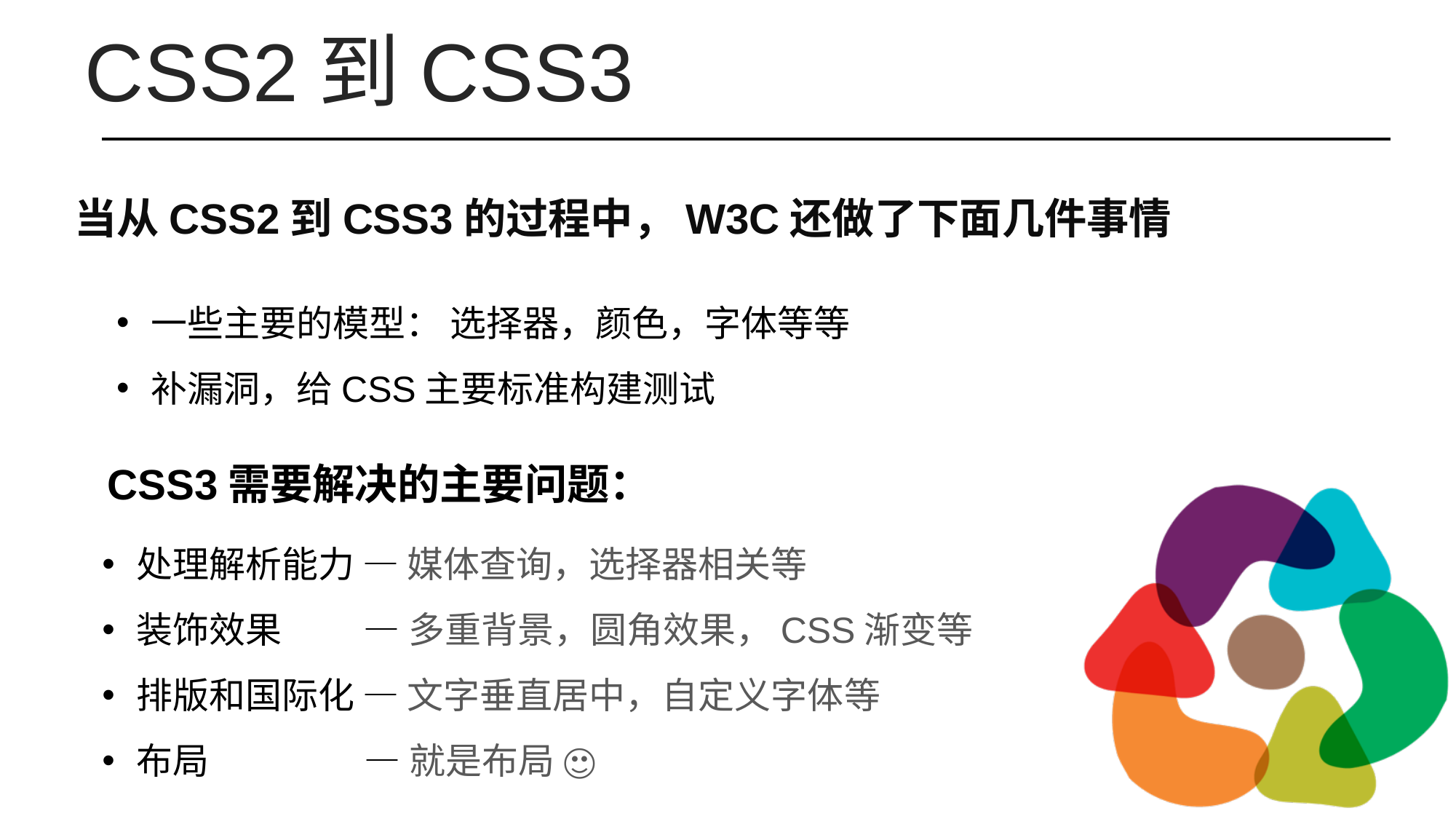

CSS2到CSS3
当从CSS2到CSS3的过程中，W3C还做了下面几件事情
一些主要的模型： 选择器，颜色，字体等等
补漏洞，给CSS主要标准构建测试
CSS3需要解决的主要问题：
处理解析能力 — 媒体查询，选择器相关等
装饰效果          — 多重背景，圆角效果，CSS渐变等
排版和国际化 — 文字垂直居中，自定义字体等
布局                   — 就是布局 🙂